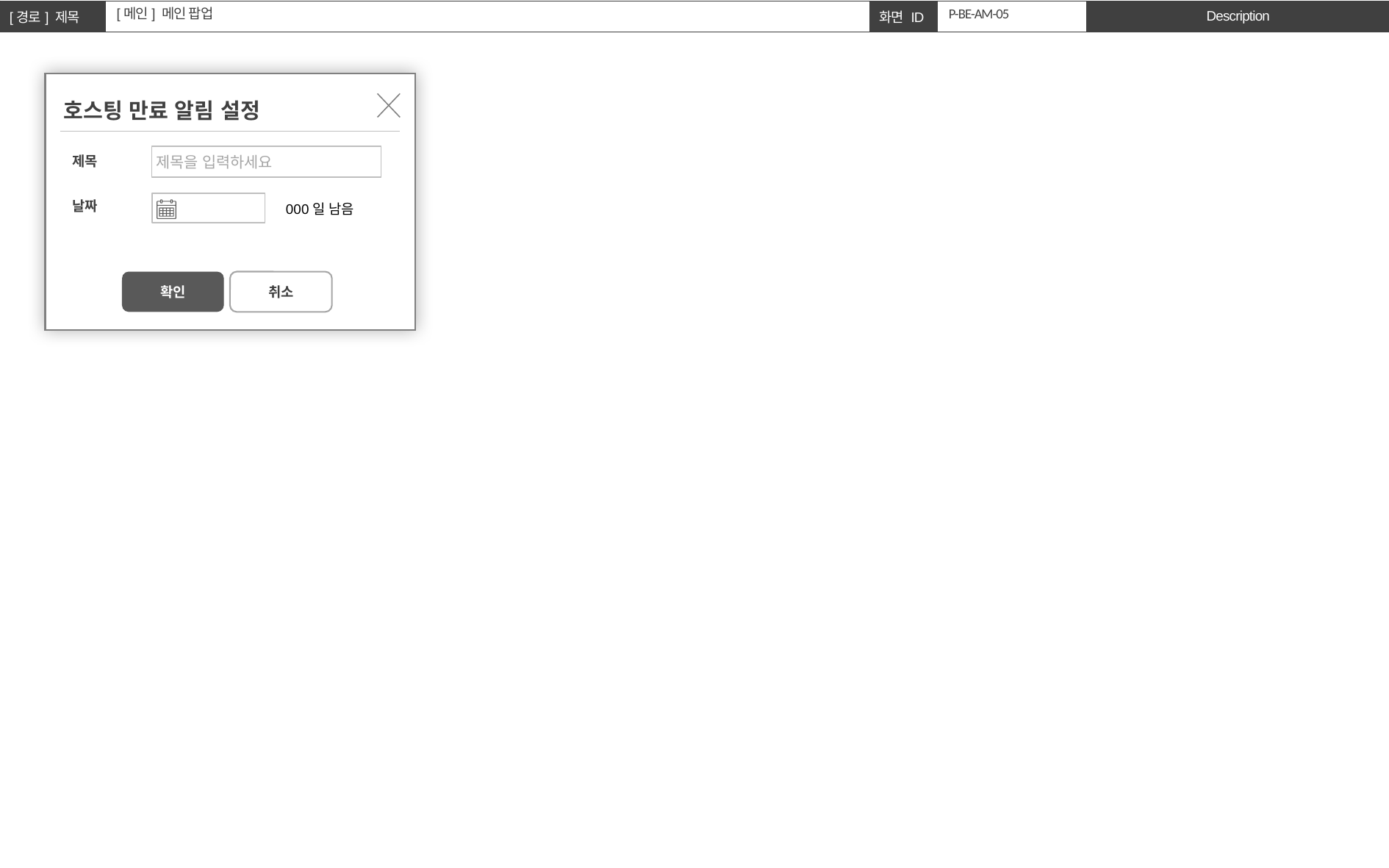

[메인] 메인 팝업
# P-BE-AM-05

호스팅 만료 알림 설정

제목을 입력하세요
제목
날짜

000일 남음

확인
취소